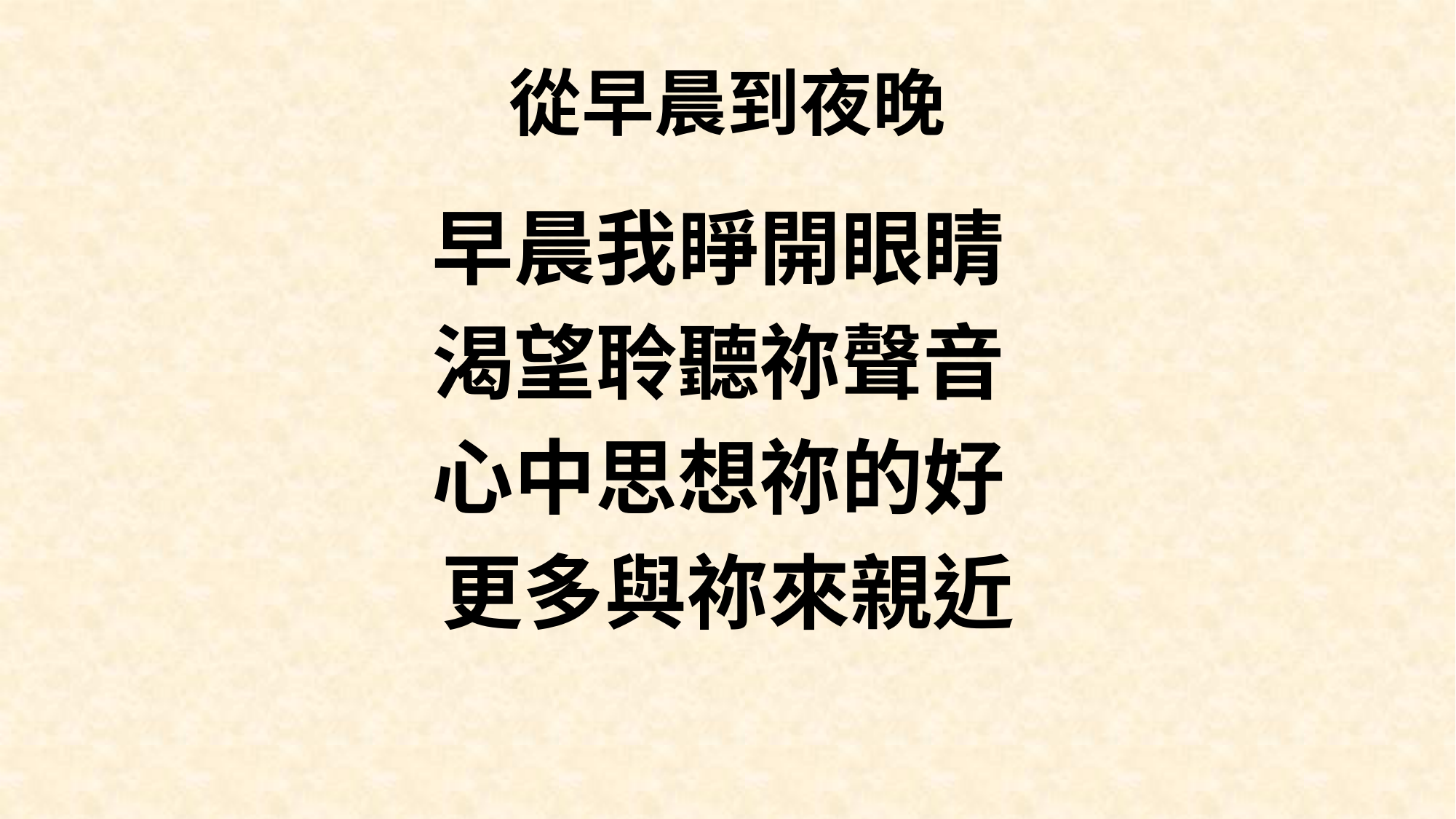

# 從早晨到夜晚
早晨我睜開眼睛
渴望聆聽祢聲音
心中思想祢的好
更多與祢來親近